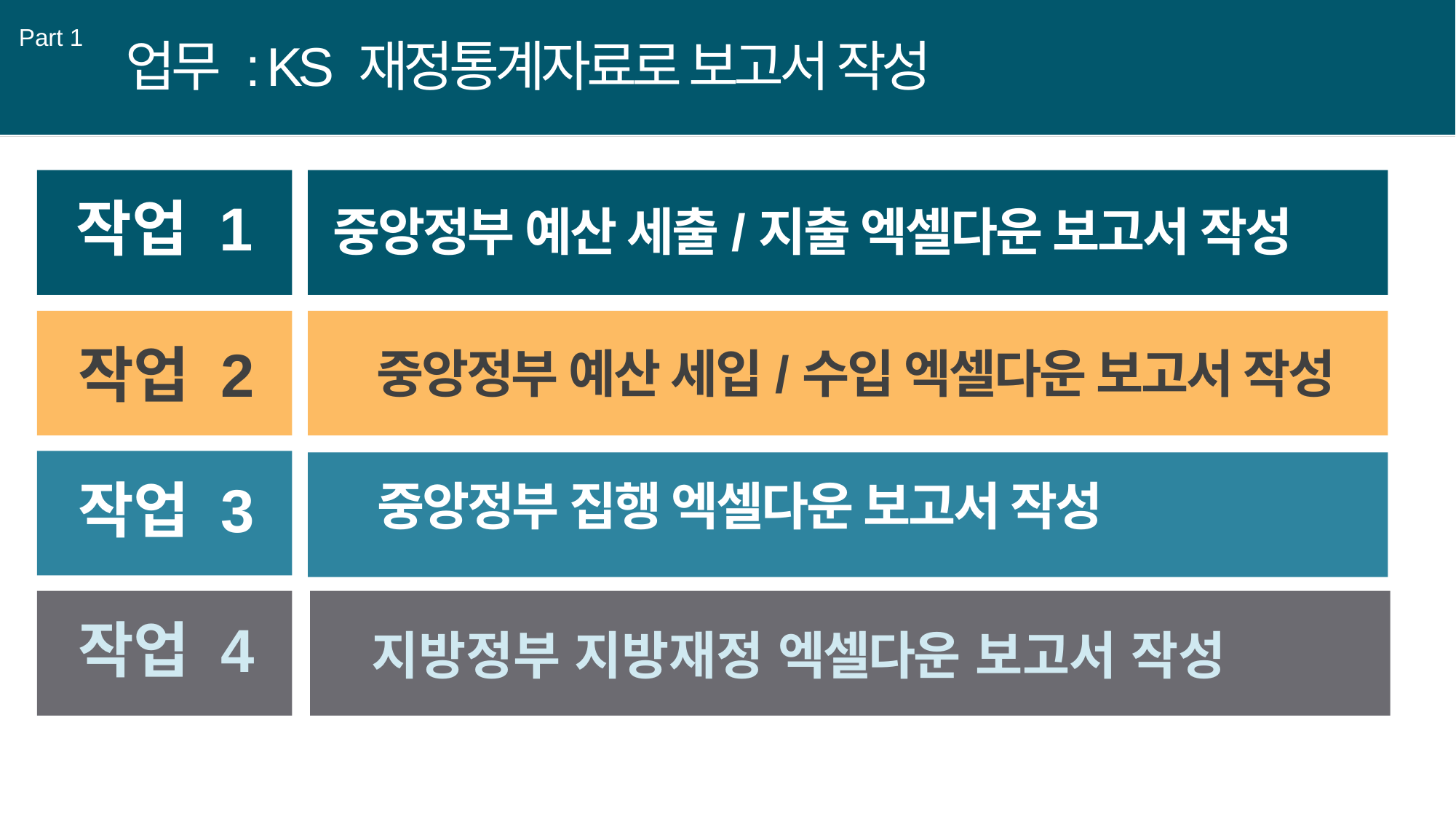

Part 1
업무 : KS 재정통계자료로 보고서 작성

작업 1
중앙정부 예산 세출/지출 엑셀다운 보고서 작성

작업 2
중앙정부 예산 세입/수입 엑셀다운 보고서 작성

작업 3
중앙정부 집행 엑셀다운 보고서 작성

작업 4
지방정부 지방재정 엑셀다운 보고서 작성